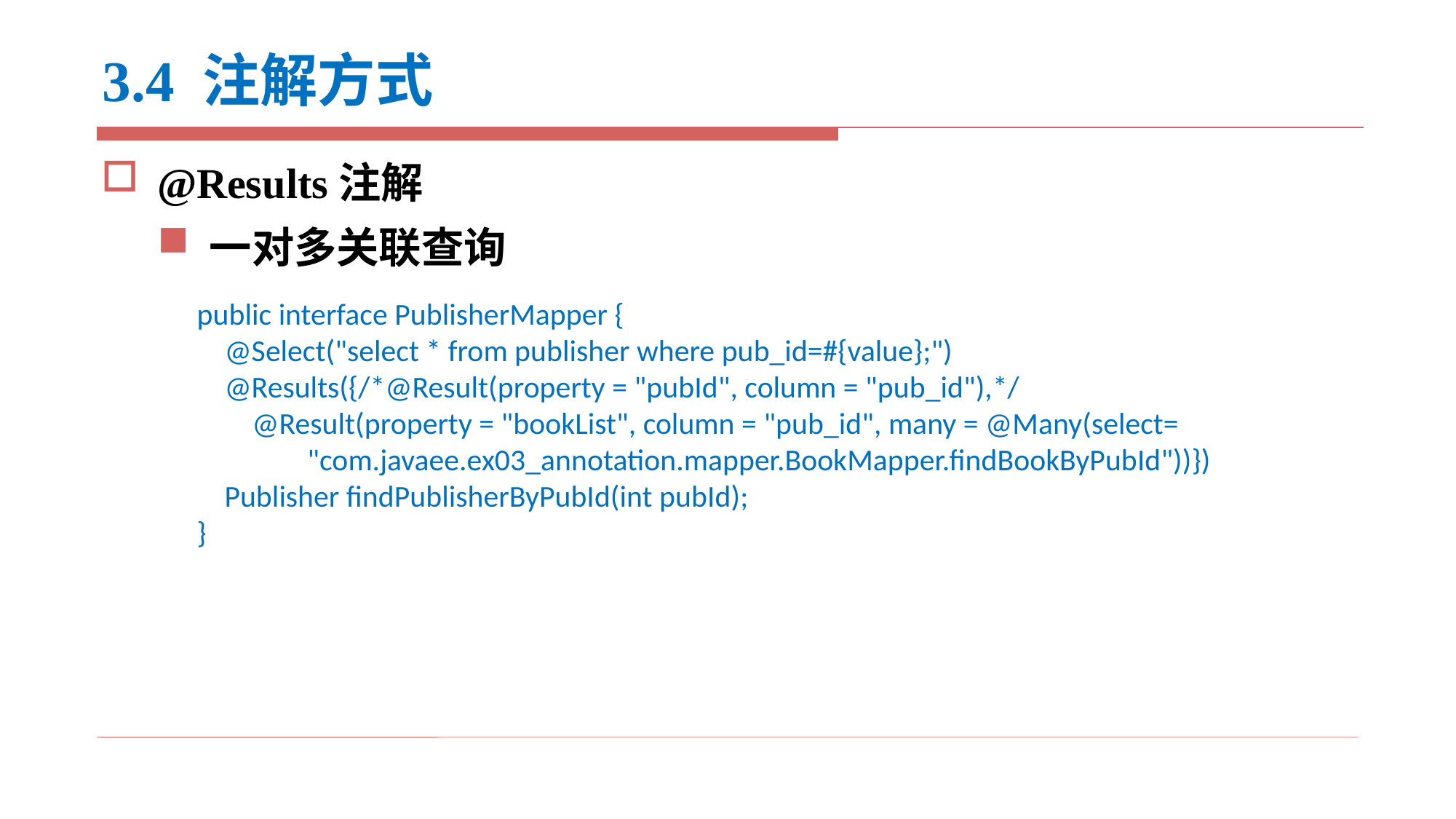

# 3.4 注解方式
@Results注解
一对多关联查询
public interface PublisherMapper {
    @Select("select * from publisher where pub_id=#{value};")
    @Results({/*@Result(property = "pubId", column = "pub_id"),*/
        @Result(property = "bookList", column = "pub_id", many = @Many(select=
                "com.javaee.ex03_annotation.mapper.BookMapper.findBookByPubId"))})
    Publisher findPublisherByPubId(int pubId);
}
59